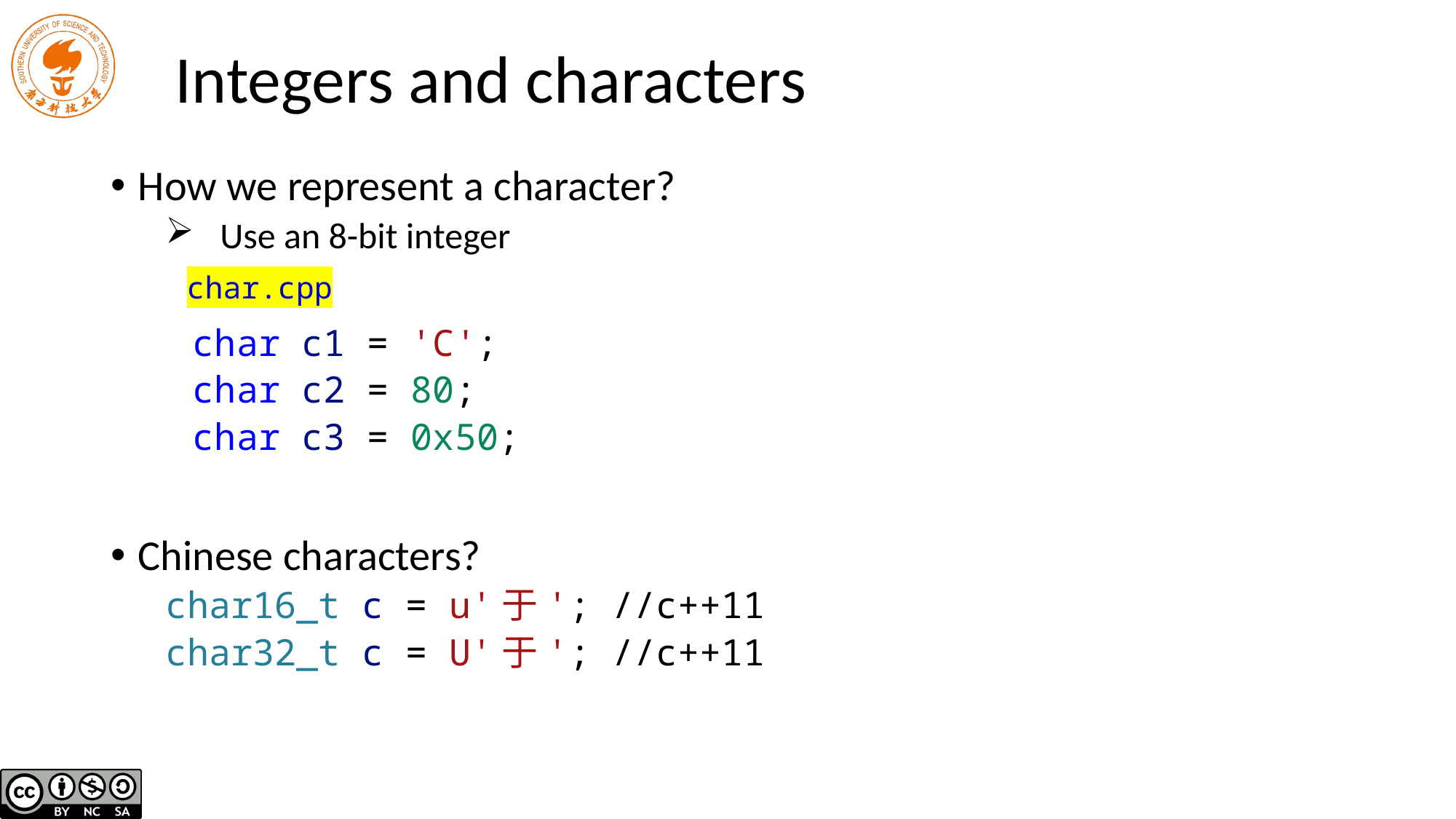

# Integers and characters
How we represent a character?
Use an 8-bit integer

char c1 = 'C';
char c2 = 80;
char c3 = 0x50;

Chinese characters?
char16_t c = u'于'; //c++11
char32_t c = U'于'; //c++11

char.cpp